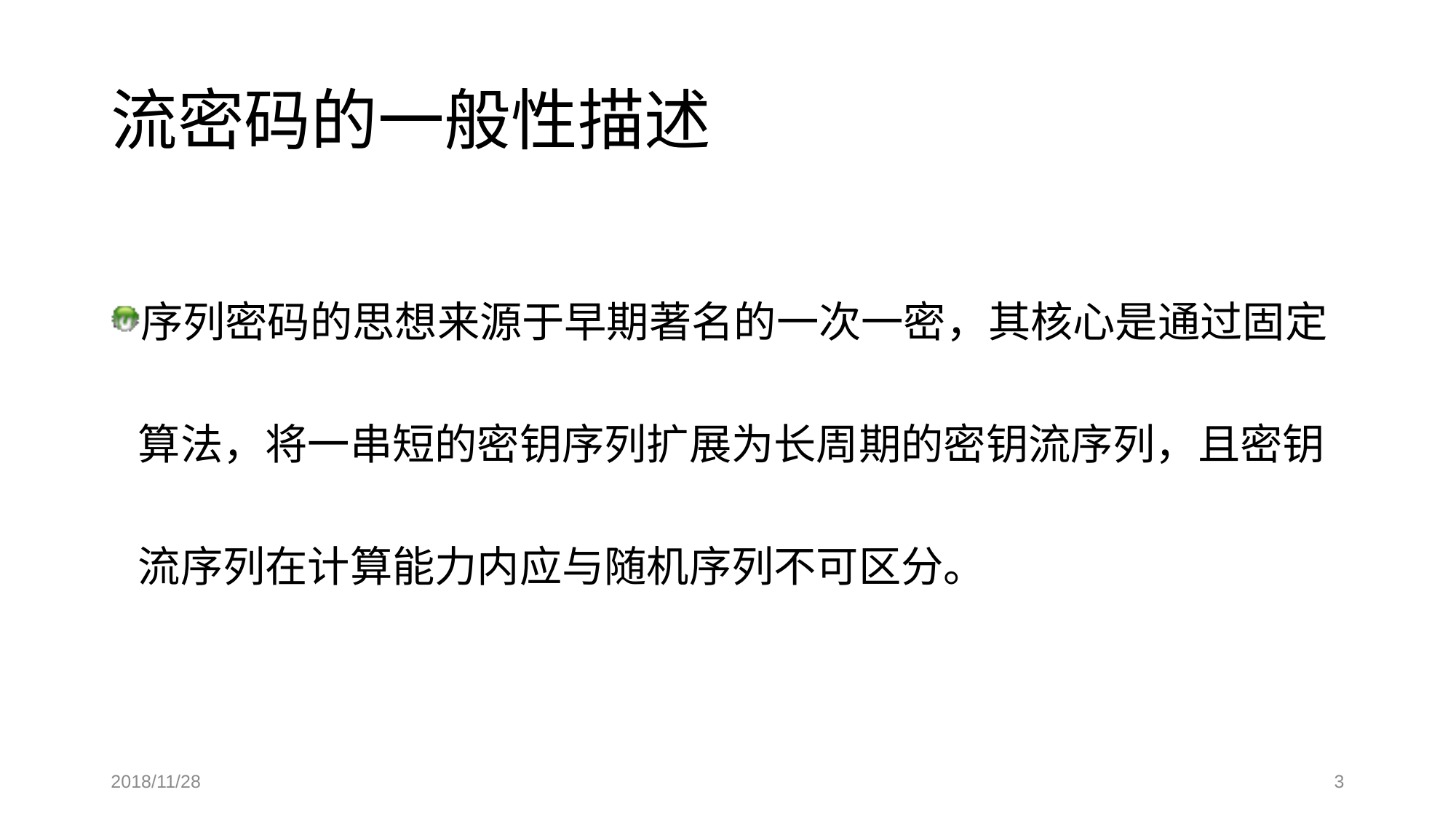

# 流密码的一般性描述
序列密码的思想来源于早期著名的一次一密，其核心是通过固定算法，将一串短的密钥序列扩展为长周期的密钥流序列，且密钥流序列在计算能力内应与随机序列不可区分。
2018/11/28
3